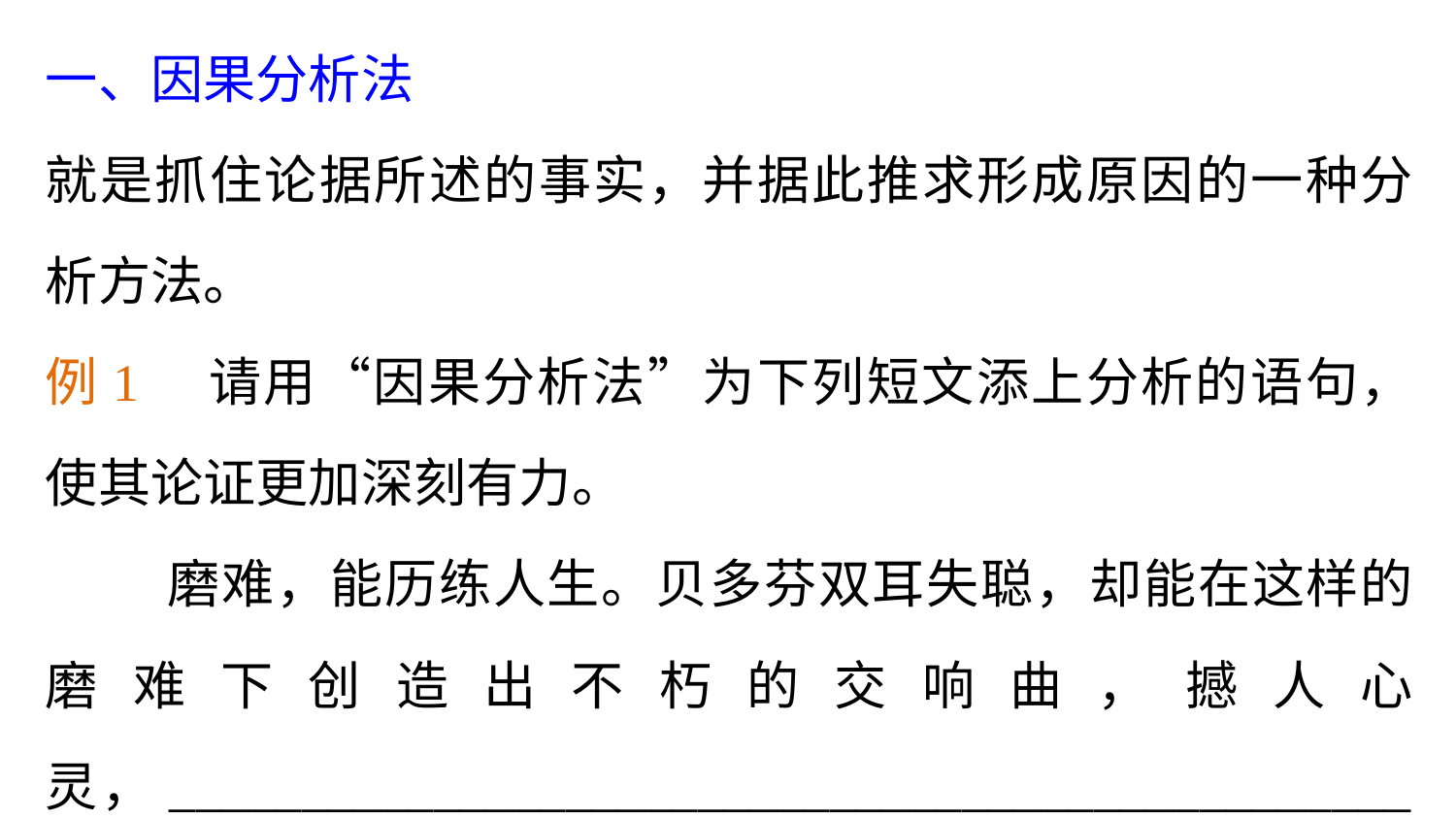

一、因果分析法
就是抓住论据所述的事实，并据此推求形成原因的一种分析方法。
例1　请用“因果分析法”为下列短文添上分析的语句，使其论证更加深刻有力。
        磨难，能历练人生。贝多芬双耳失聪，却能在这样的磨难下创造出不朽的交响曲，撼人心灵，__________________________________________________；